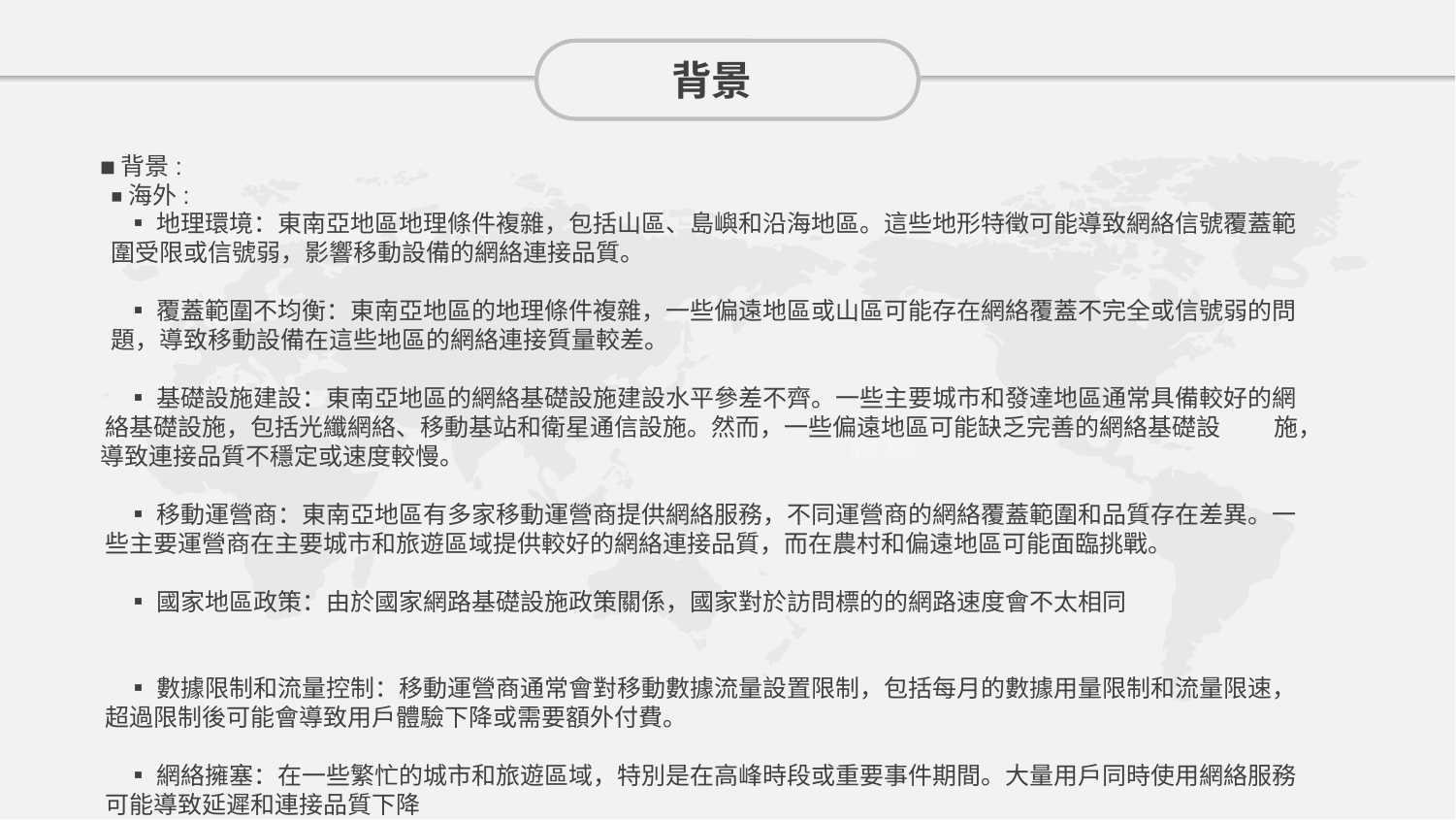

背景

◼️背景:
  ◾海外:
     ▪️地理環境：東南亞地區地理條件複雜，包括山區、島嶼和沿海地區。這些地形特徵可能導致網絡信號覆蓋範         圍受限或信號弱，影響移動設備的網絡連接品質。

     ▪覆蓋範圍不均衡：東南亞地區的地理條件複雜，一些偏遠地區或山區可能存在網絡覆蓋不完全或信號弱的問         題，導致移動設備在這些地區的網絡連接質量較差。

     ▪基礎設施建設：東南亞地區的網絡基礎設施建設水平參差不齊。一些主要城市和發達地區通常具備較好的網        絡基礎設施，包括光纖網絡、移動基站和衛星通信設施。然而，一些偏遠地區可能缺乏完善的網絡基礎設          施，導致連接品質不穩定或速度較慢。

     ▪移動運營商：東南亞地區有多家移動運營商提供網絡服務，不同運營商的網絡覆蓋範圍和品質存在差異。一        些主要運營商在主要城市和旅遊區域提供較好的網絡連接品質，而在農村和偏遠地區可能面臨挑戰。

     ▪國家地區政策：由於國家網路基礎設施政策關係，國家對於訪問標的的網路速度會不太相同

     ▪數據限制和流量控制：移動運營商通常會對移動數據流量設置限制，包括每月的數據用量限制和流量限速，        超過限制後可能會導致用戶體驗下降或需要額外付費。

     ▪網絡擁塞：在一些繁忙的城市和旅遊區域，特別是在高峰時段或重要事件期間。大量用戶同時使用網絡服務        可能導致延遲和連接品質下降